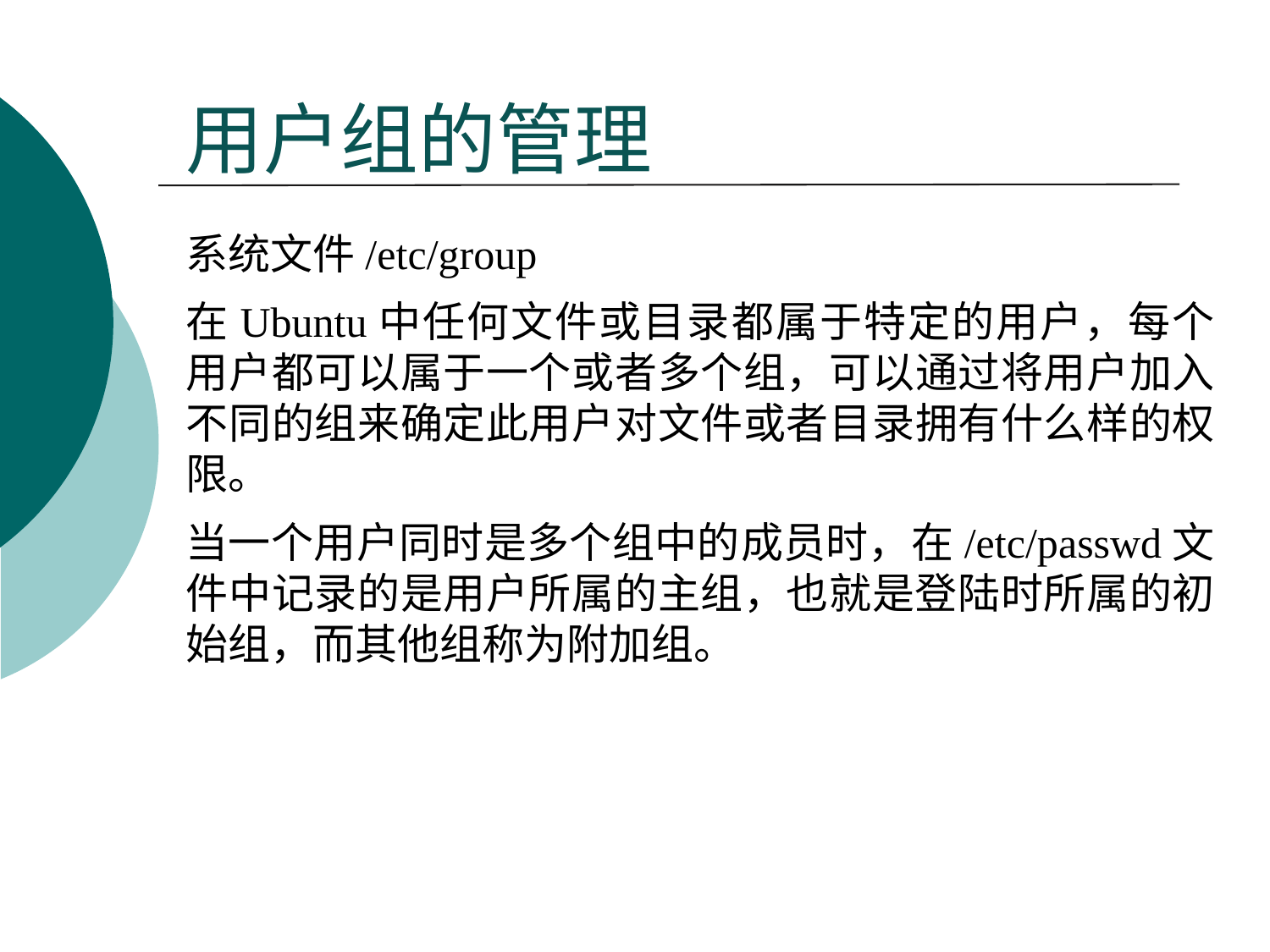

# 用户组的管理
系统文件/etc/group
在Ubuntu中任何文件或目录都属于特定的用户，每个用户都可以属于一个或者多个组，可以通过将用户加入不同的组来确定此用户对文件或者目录拥有什么样的权限。
当一个用户同时是多个组中的成员时，在/etc/passwd文件中记录的是用户所属的主组，也就是登陆时所属的初始组，而其他组称为附加组。